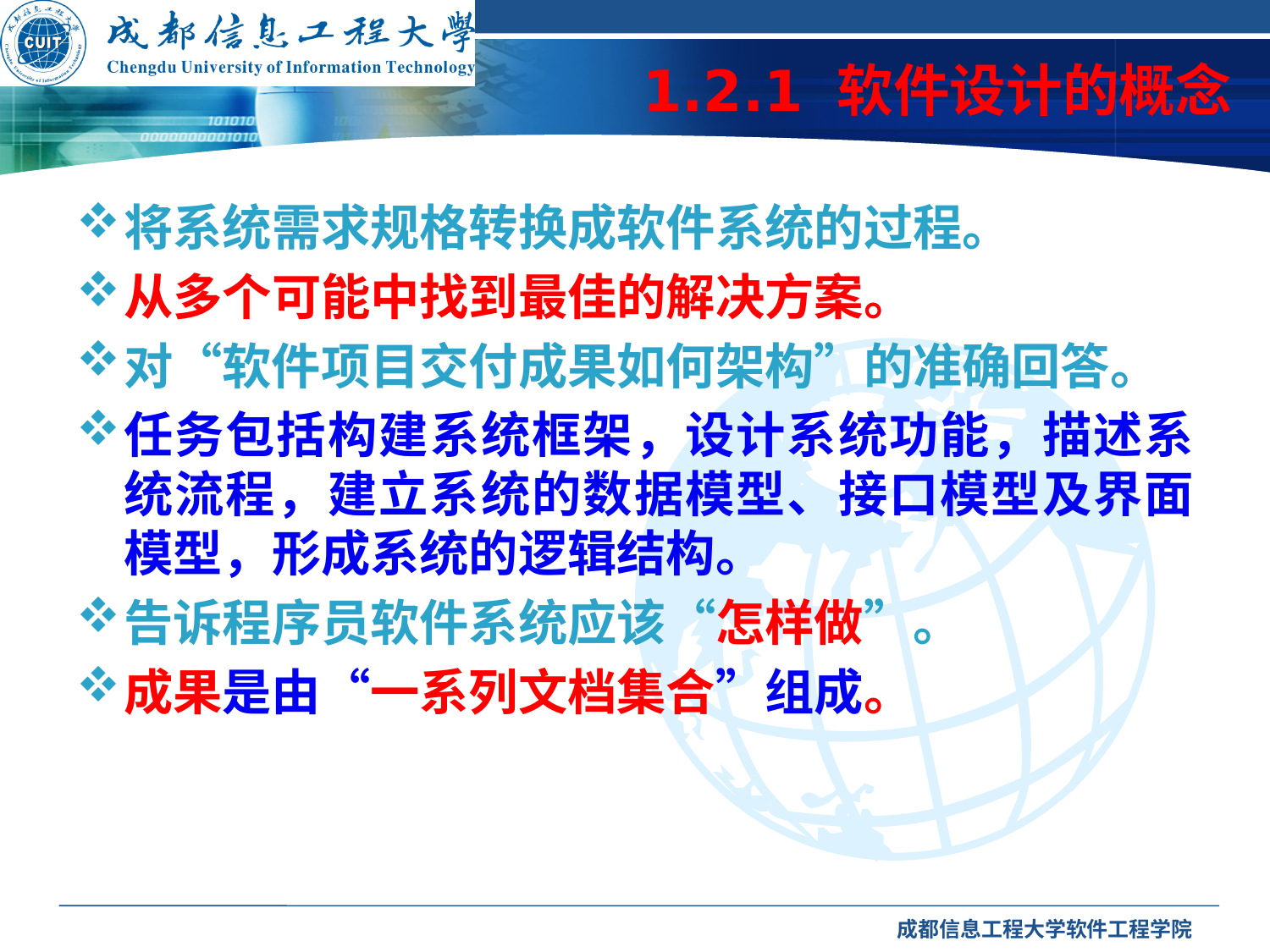

# 1.2.1 软件设计的概念
将系统需求规格转换成软件系统的过程。
从多个可能中找到最佳的解决方案。
对“软件项目交付成果如何架构”的准确回答。
任务包括构建系统框架，设计系统功能，描述系统流程，建立系统的数据模型、接口模型及界面模型，形成系统的逻辑结构。
告诉程序员软件系统应该“怎样做”。
成果是由“一系列文档集合”组成。